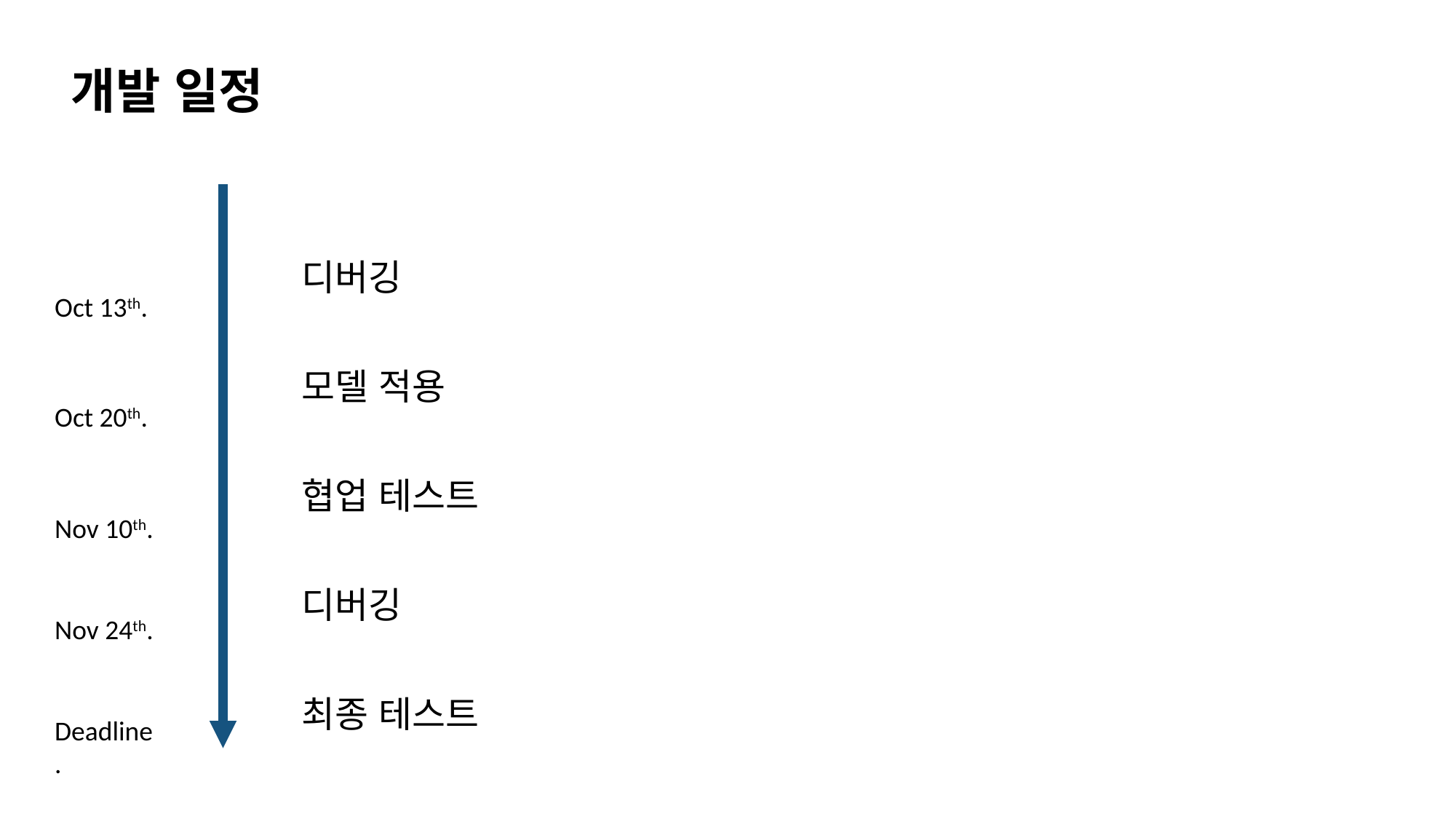

개발 일정
디버깅
모델 적용
협업 테스트
디버깅
최종 테스트
Oct 13th.
Oct 20th.
Nov 10th.
Nov 24th.
Deadline.